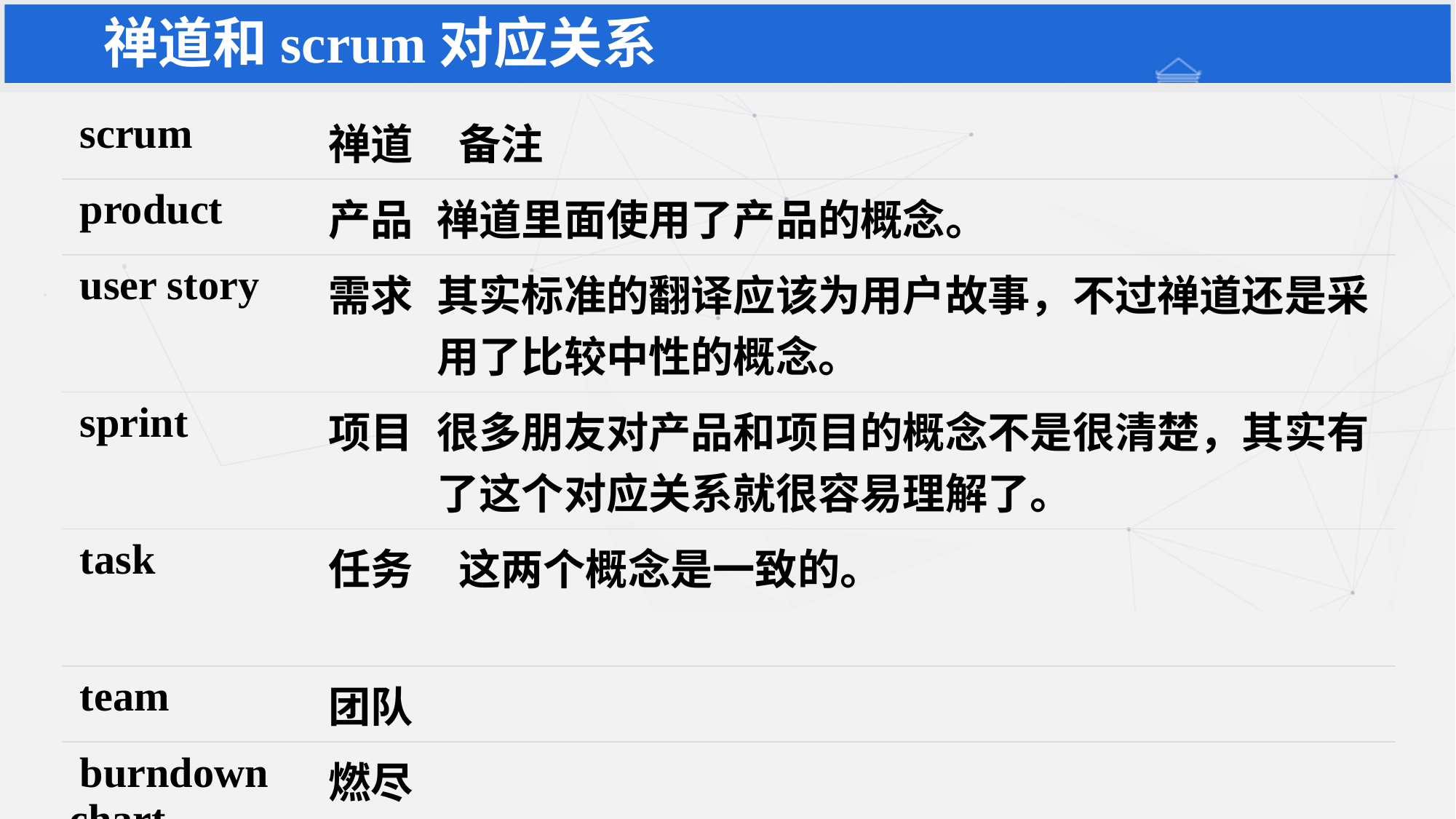

禅道和scrum对应关系
| scrum | 禅道 | 备注 |
| --- | --- | --- |
| product | 产品 | 禅道里面使用了产品的概念。 |
| user story | 需求 | 其实标准的翻译应该为用户故事，不过禅道还是采用了比较中性的概念。 |
| sprint | 项目 | 很多朋友对产品和项目的概念不是很清楚，其实有了这个对应关系就很容易理解了。 |
| task | 任务 | 这两个概念是一致的。 |
| team | 团队 |  |
| burndown chart | 燃尽图 |  |